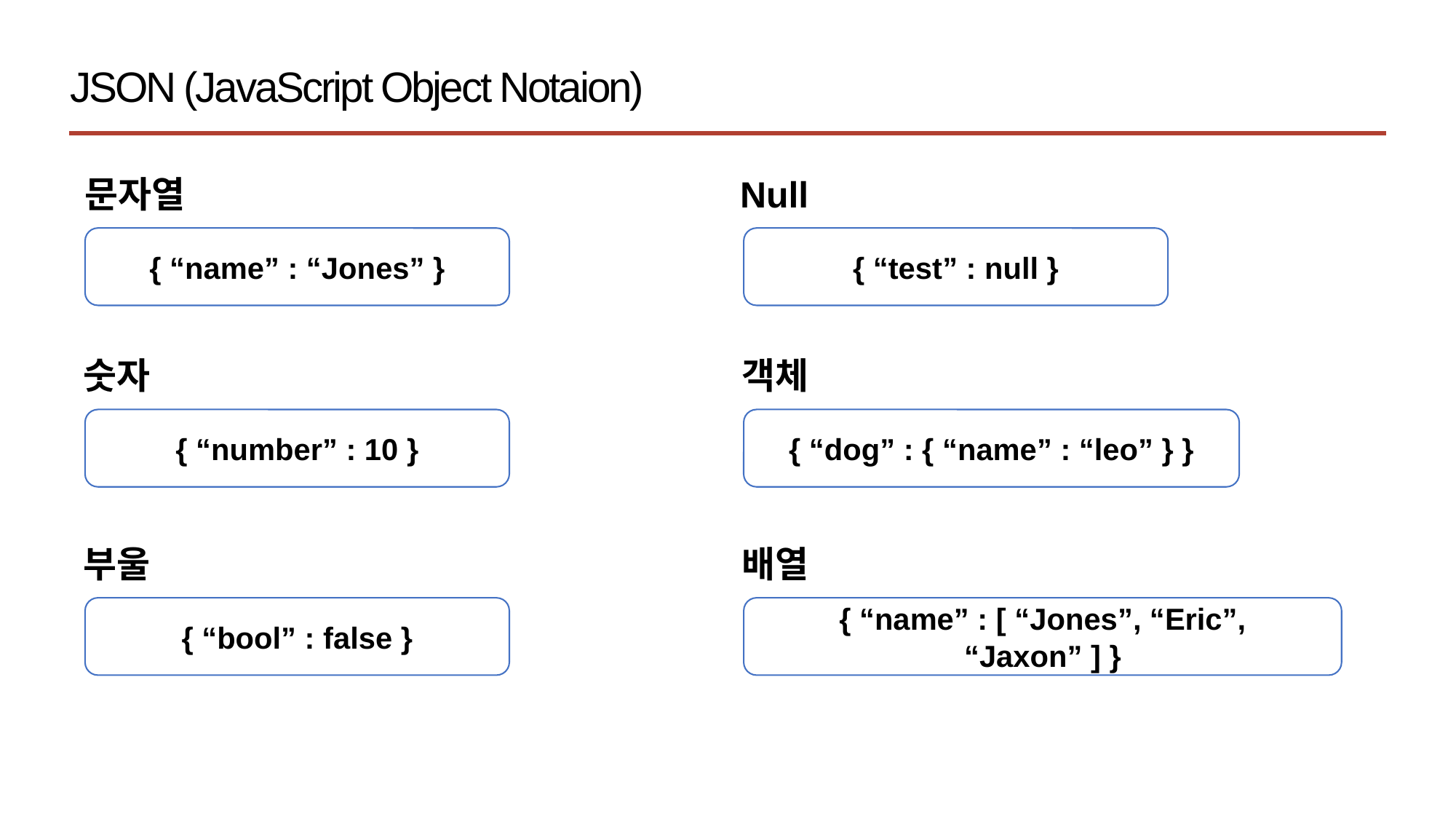

JSON (JavaScript Object Notaion)
문자열
Null
{ “name” : “Jones” }
{ “test” : null }
숫자
객체
{ “number” : 10 }
{ “dog” : { “name” : “leo” } }
부울
배열
{ “bool” : false }
{ “name” : [ “Jones”, “Eric”, “Jaxon” ] }